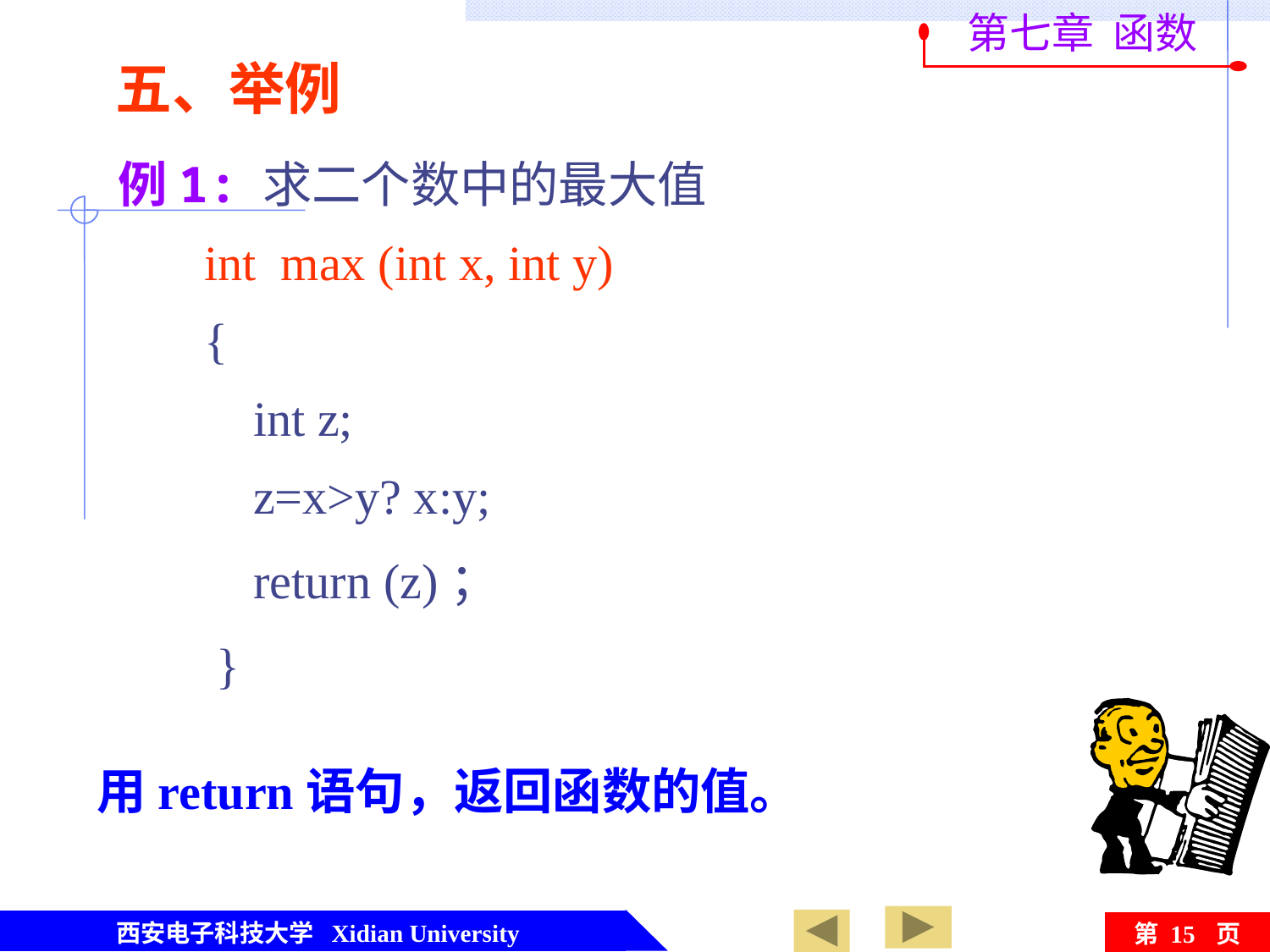

第七章  函数

五、举例
例1: 求二个数中的最大值
       int  max (int x, int y)
       {
           int z;
           z=x>y? x:y;
           return (z)；
        }

用return语句，返回函数的值。